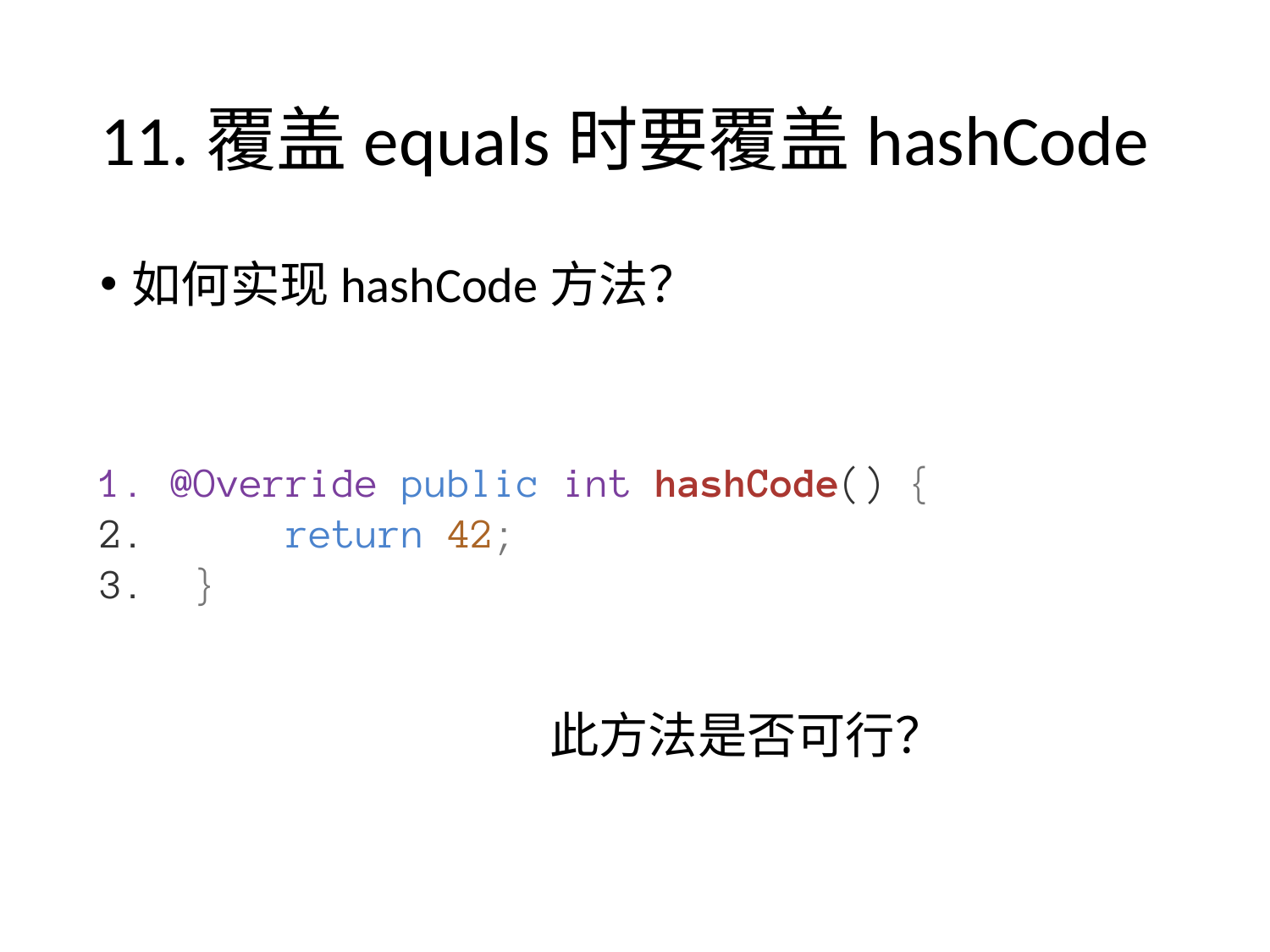

# 11.覆盖equals时要覆盖hashCode
如何实现hashCode方法？

@Override public int hashCode() {
     return 42;
 }

此方法是否可行？